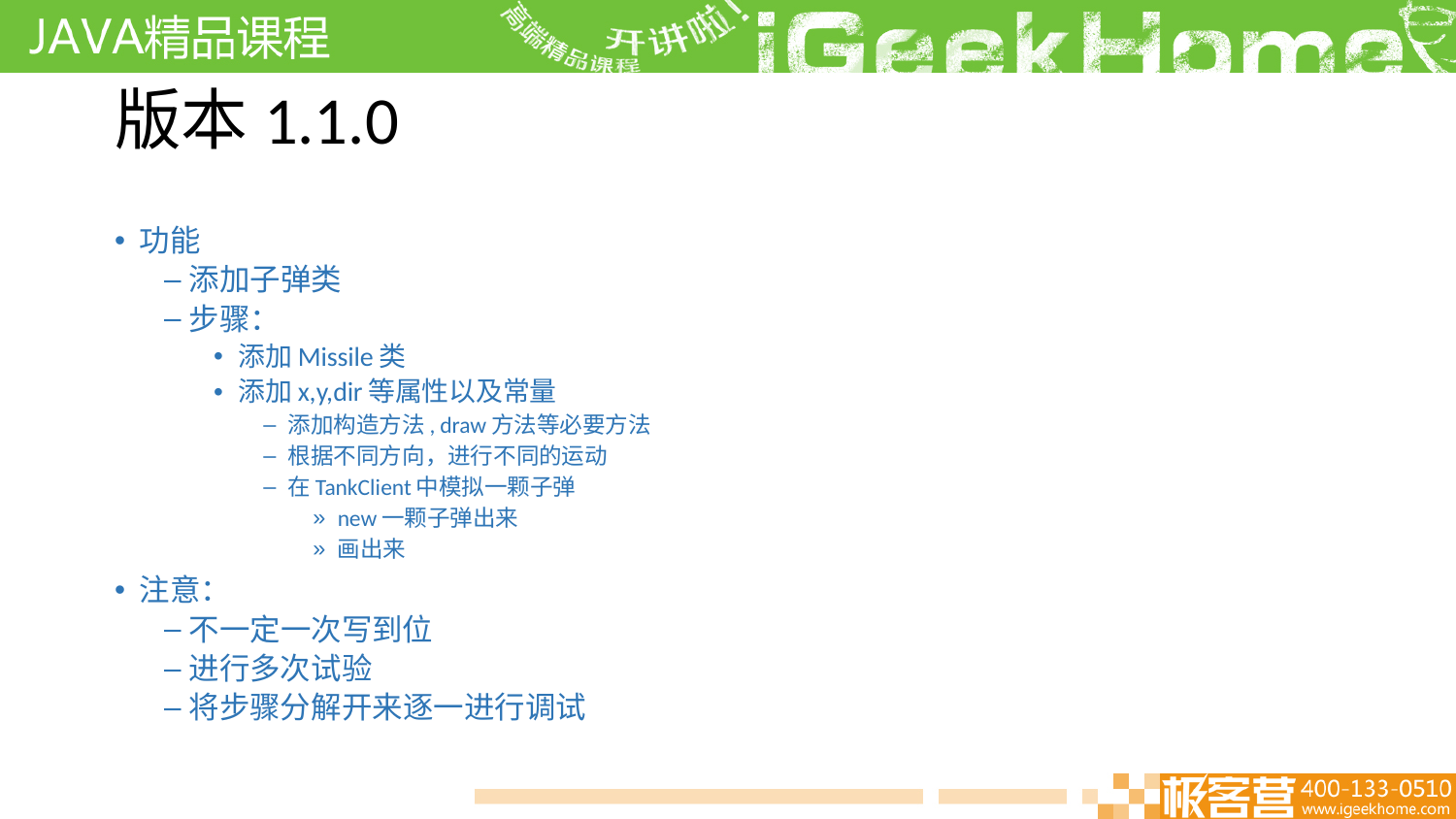

# 版本1.1.0
功能
添加子弹类
步骤：
添加Missile类
添加x,y,dir等属性以及常量
添加构造方法, draw方法等必要方法
根据不同方向，进行不同的运动
在TankClient中模拟一颗子弹
new一颗子弹出来
画出来
注意：
不一定一次写到位
进行多次试验
将步骤分解开来逐一进行调试